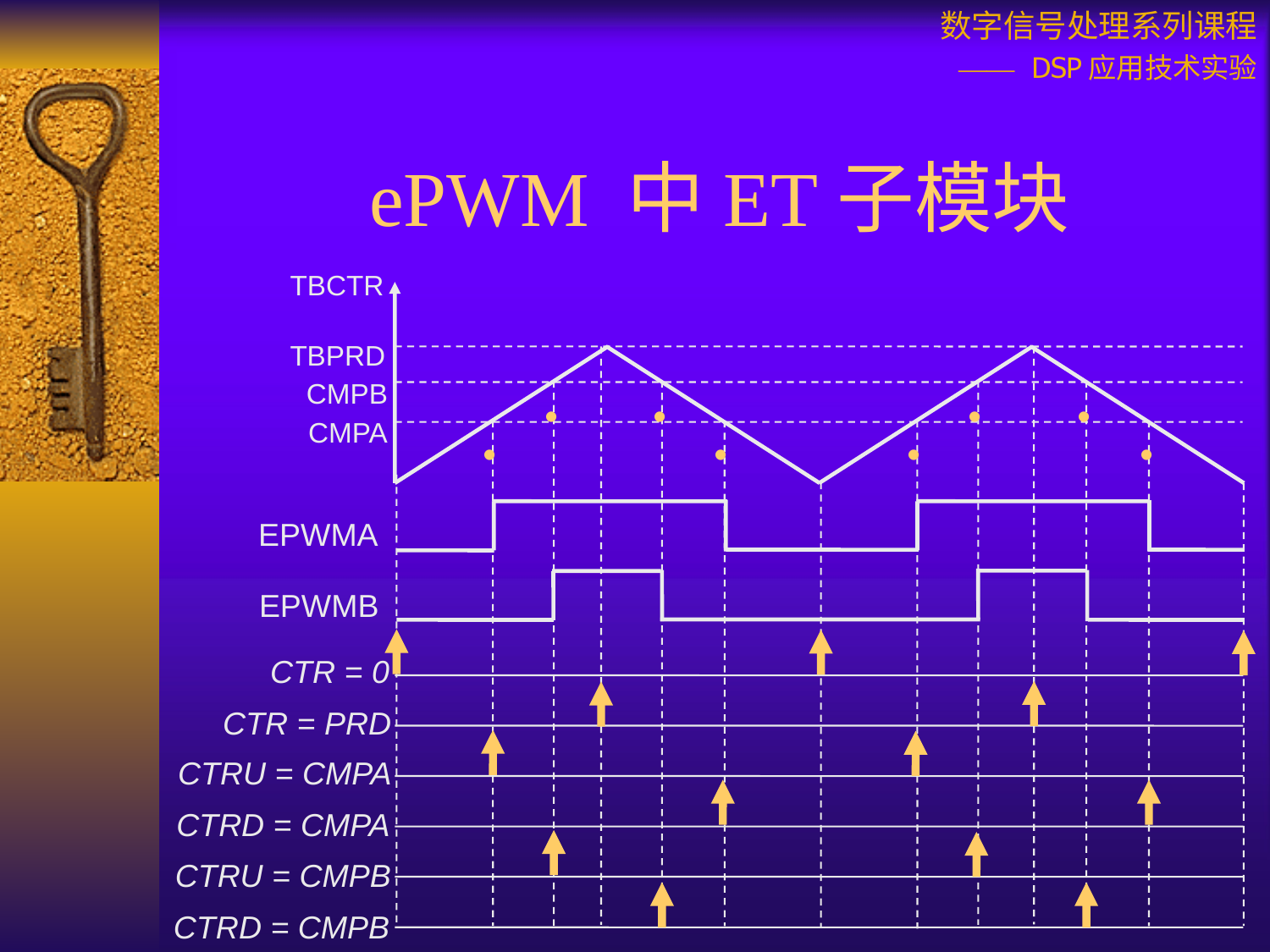

# ePWM 中ET子模块
TBCTR

.
.
.
.
TBPRD

.
.
.
.
CMPB

CMPA

EPWMA

EPWMB

CTR = 0

CTR = PRD

CTRU = CMPA

CTRD = CMPA

CTRU = CMPB

CTRD = CMPB